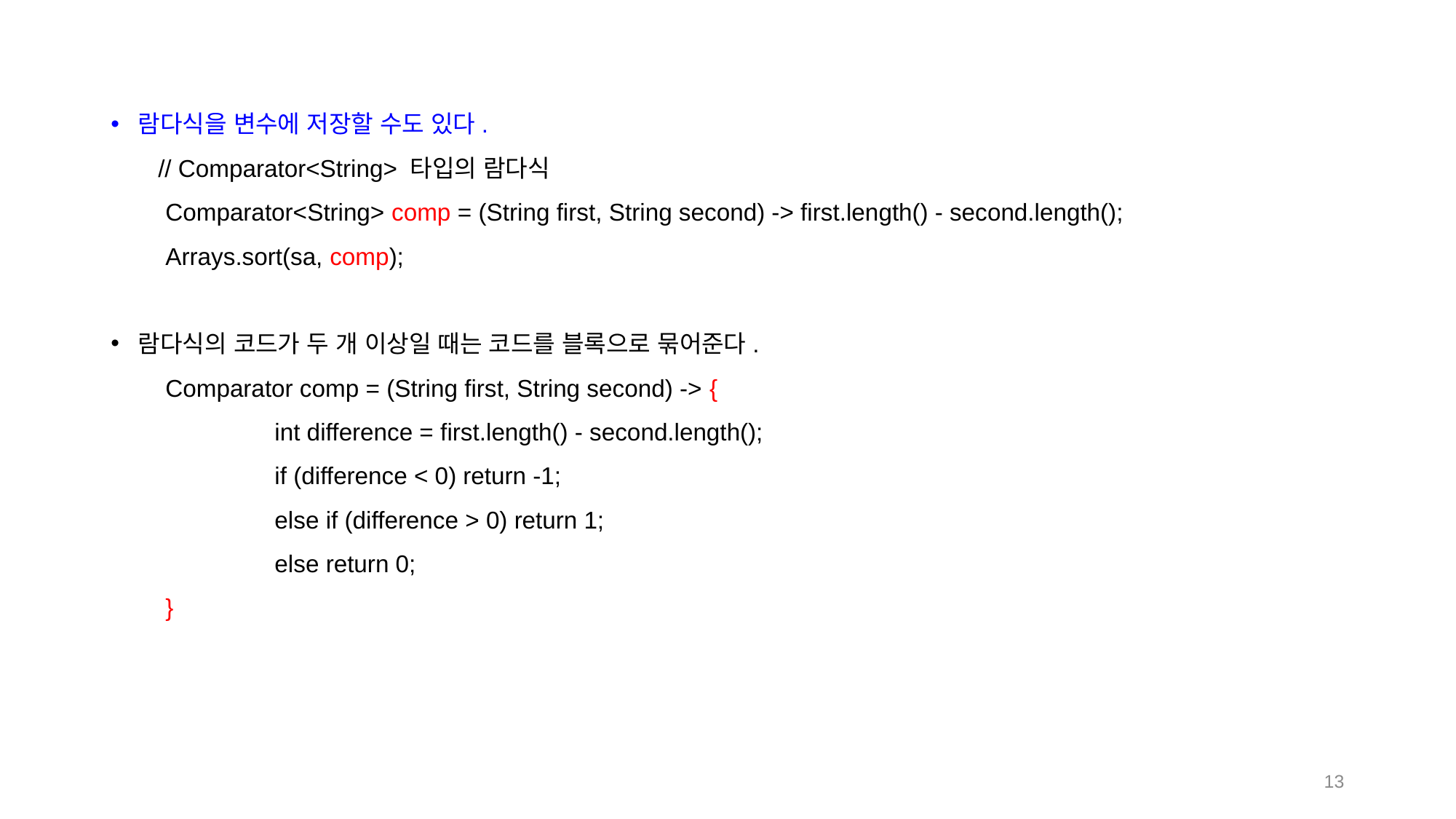

람다식을 변수에 저장할 수도 있다.
       // Comparator<String> 타입의 람다식
Comparator<String> comp = (String first, String second) -> first.length() - second.length();
Arrays.sort(sa, comp);

람다식의 코드가 두 개 이상일 때는 코드를 블록으로 묶어준다.
Comparator comp = (String first, String second) -> {
	int difference = first.length() - second.length();
	if (difference < 0) return -1;
	else if (difference > 0) return 1;
	else return 0;
}

13